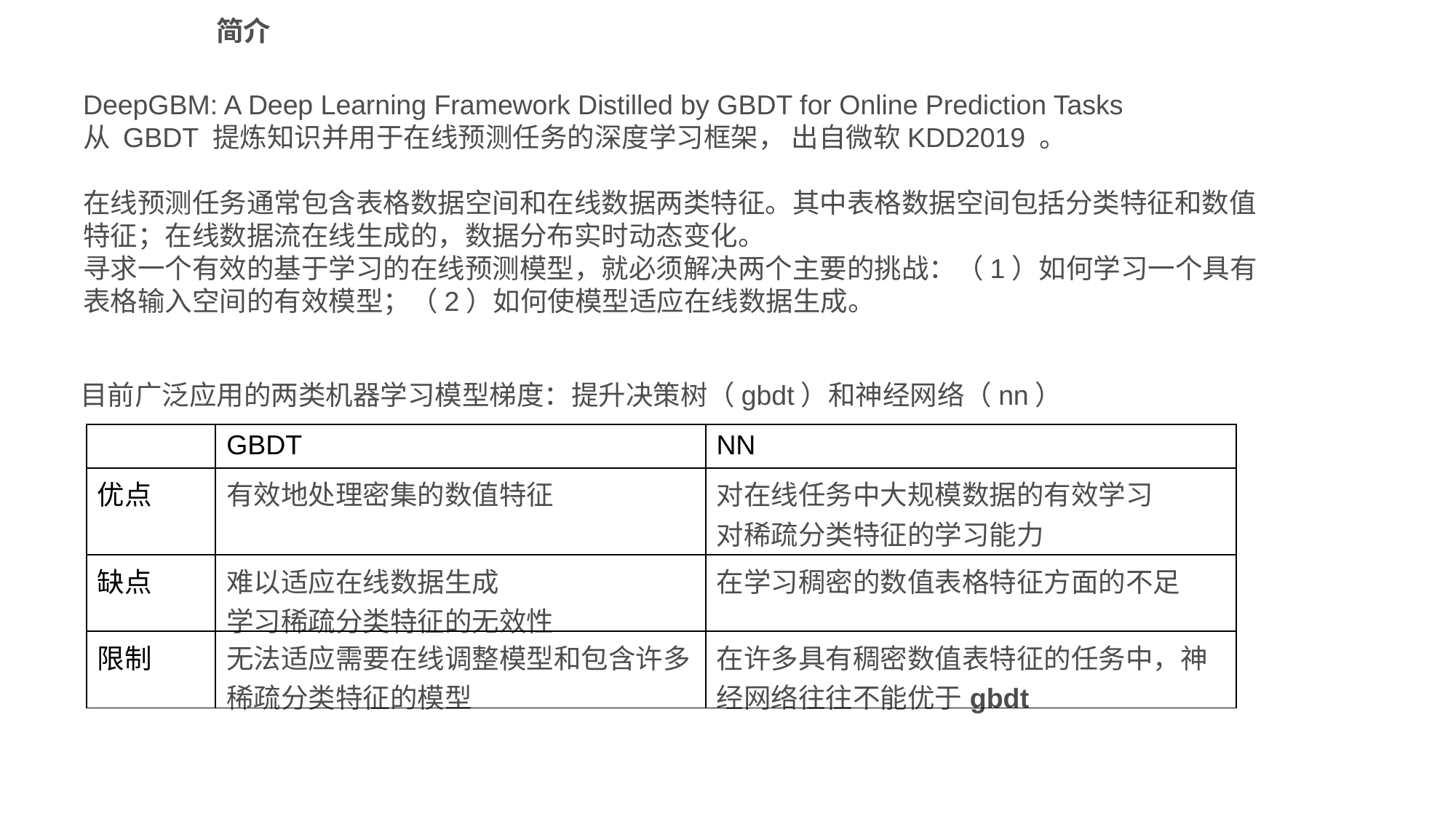

简介
DeepGBM: A Deep Learning Framework Distilled by GBDT for Online Prediction Tasks
从 GBDT 提炼知识并用于在线预测任务的深度学习框架， 出自微软KDD2019 。

在线预测任务通常包含表格数据空间和在线数据两类特征。其中表格数据空间包括分类特征和数值特征；在线数据流在线生成的，数据分布实时动态变化。
寻求一个有效的基于学习的在线预测模型，就必须解决两个主要的挑战：（1）如何学习一个具有表格输入空间的有效模型；（2）如何使模型适应在线数据生成。

目前广泛应用的两类机器学习模型梯度：提升决策树（gbdt）和神经网络（nn）
|  | GBDT | NN |
| --- | --- | --- |
| 优点 | 有效地处理密集的数值特征 | 对在线任务中大规模数据的有效学习 对稀疏分类特征的学习能力 |
| 缺点 | 难以适应在线数据生成 学习稀疏分类特征的无效性 | 在学习稠密的数值表格特征方面的不足 |
| 限制 | 无法适应需要在线调整模型和包含许多稀疏分类特征的模型 | 在许多具有稠密数值表特征的任务中，神经网络往往不能优于gbdt |